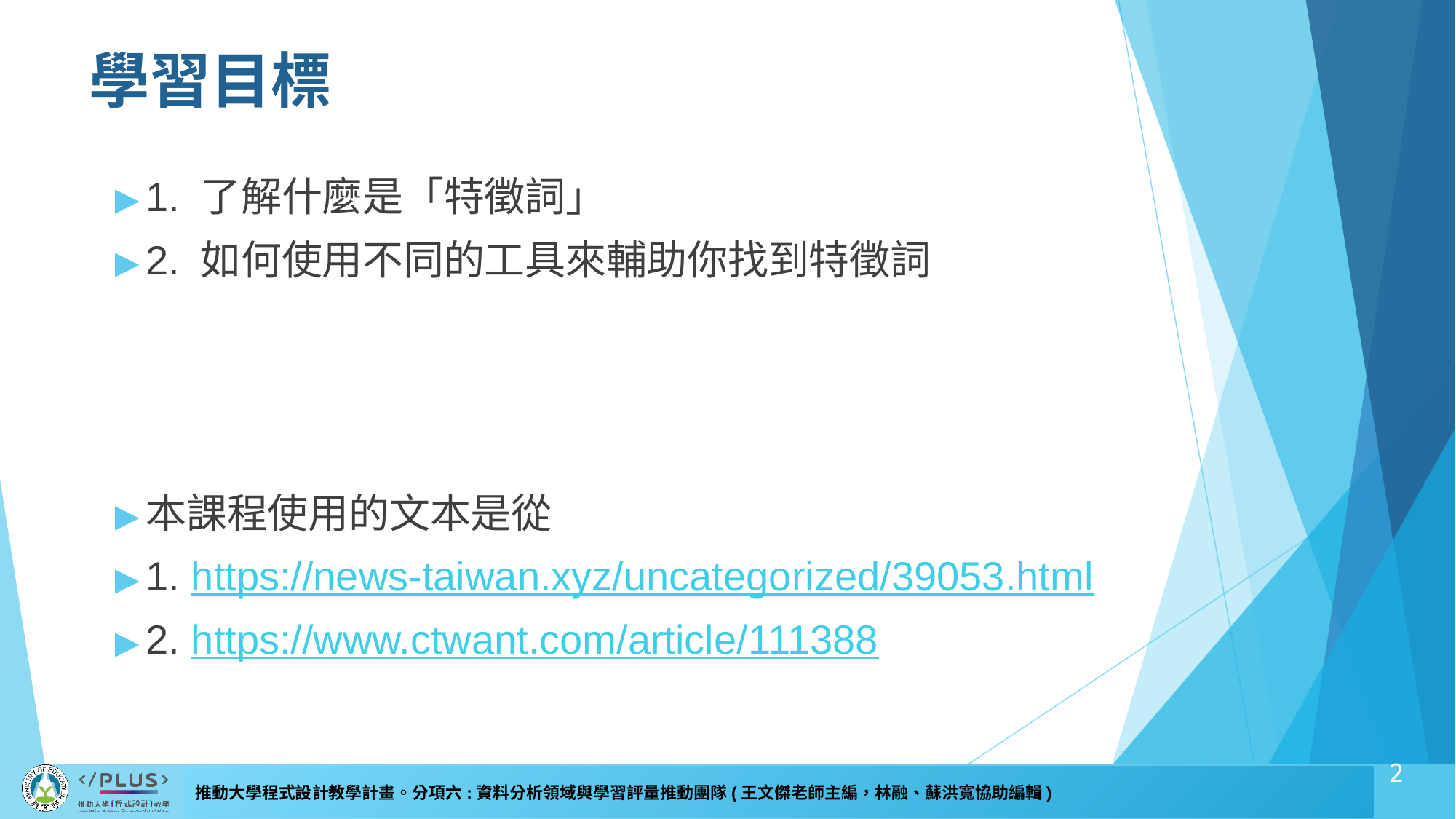

# 學習目標
1. 了解什麼是「特徵詞」
2. 如何使用不同的工具來輔助你找到特徵詞

本課程使用的文本是從
1. https://news-taiwan.xyz/uncategorized/39053.html
2. https://www.ctwant.com/article/111388

2